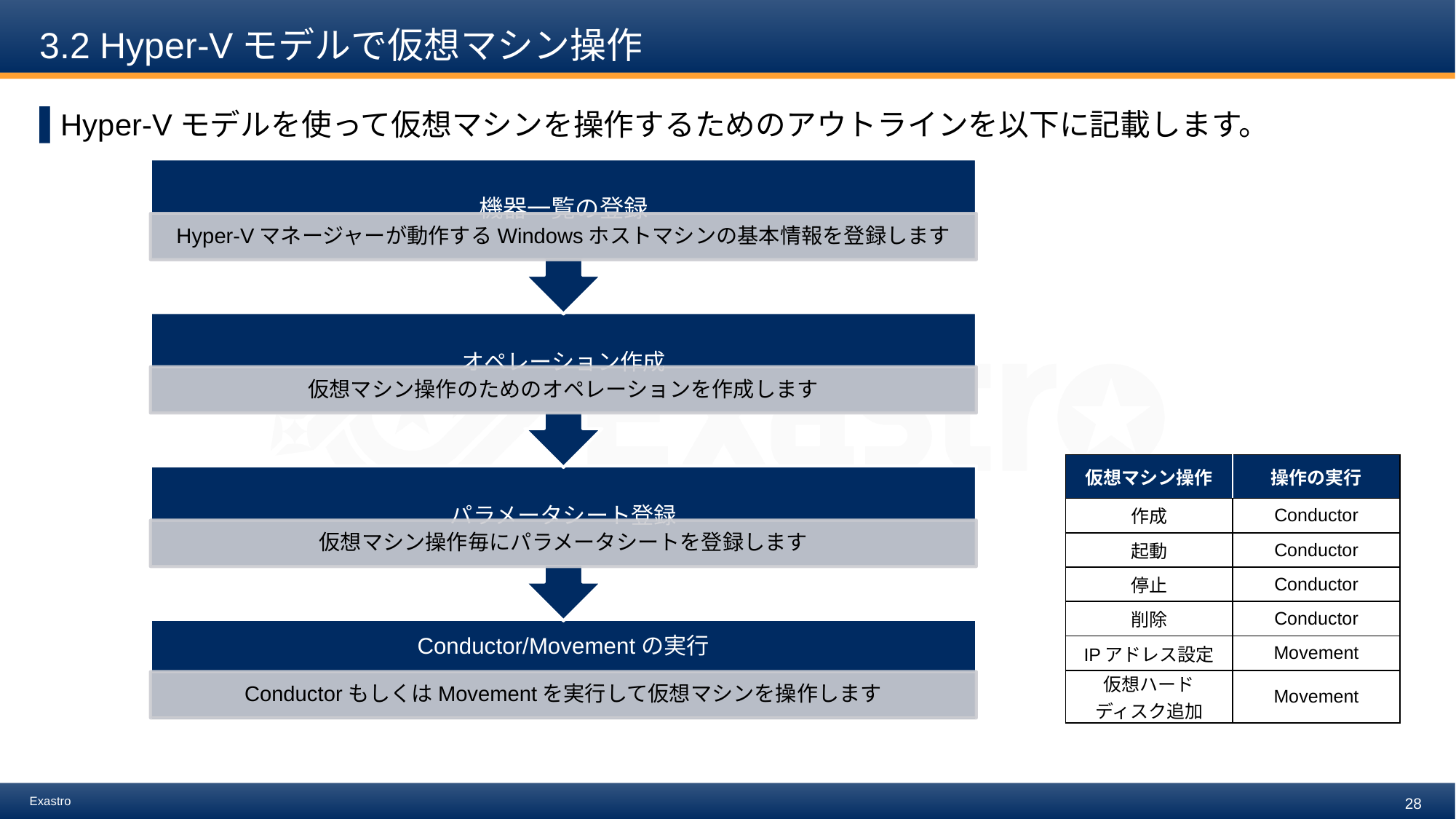

# 3.2 Hyper-Vモデルで仮想マシン操作
Hyper-Vモデルを使って仮想マシンを操作するためのアウトラインを以下に記載します。
Conductor/Movementの実行
ConductorもしくはMovementを実行して仮想マシンを操作します
パラメータシート登録
仮想マシン操作毎にパラメータシートを登録します
オペレーション作成
仮想マシン操作のためのオペレーションを作成します
機器一覧の登録
Hyper-Vマネージャーが動作するWindowsホストマシンの基本情報を登録します
| 仮想マシン操作 | 操作の実行 |
| --- | --- |
| 作成 | Conductor |
| 起動 | Conductor |
| 停止 | Conductor |
| 削除 | Conductor |
| IPアドレス設定 | Movement |
| 仮想ハード ディスク追加 | Movement |